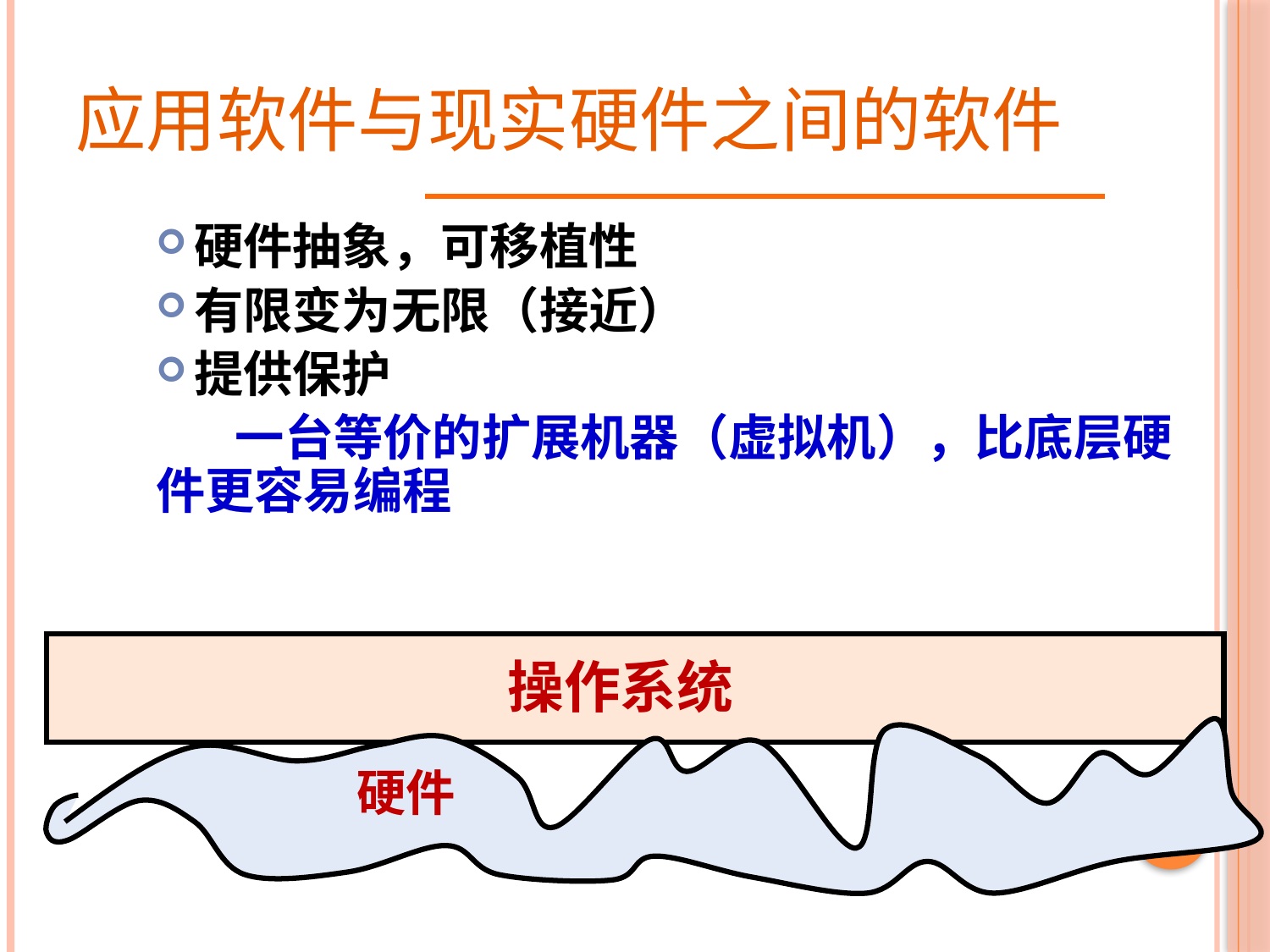

# 应用软件与现实硬件之间的软件
硬件抽象，可移植性
有限变为无限（接近）
提供保护
      一台等价的扩展机器（虚拟机），比底层硬件更容易编程

操作系统

硬件